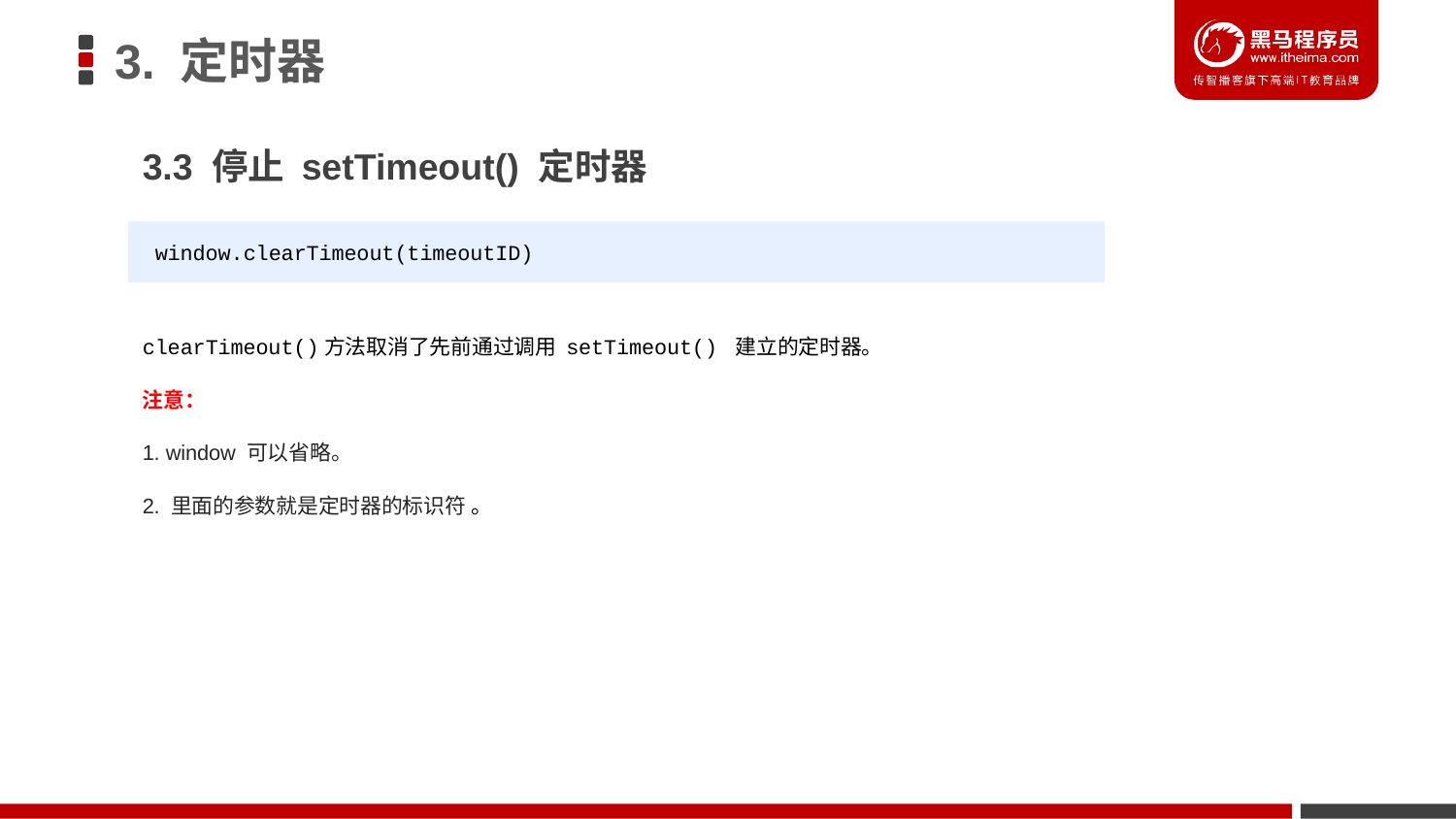

# 3. 定时器
3.3 停止 setTimeout() 定时器
 window.clearTimeout(timeoutID)
clearTimeout()方法取消了先前通过调用 setTimeout() 建立的定时器。
注意：
1. window 可以省略。
2. 里面的参数就是定时器的标识符 。